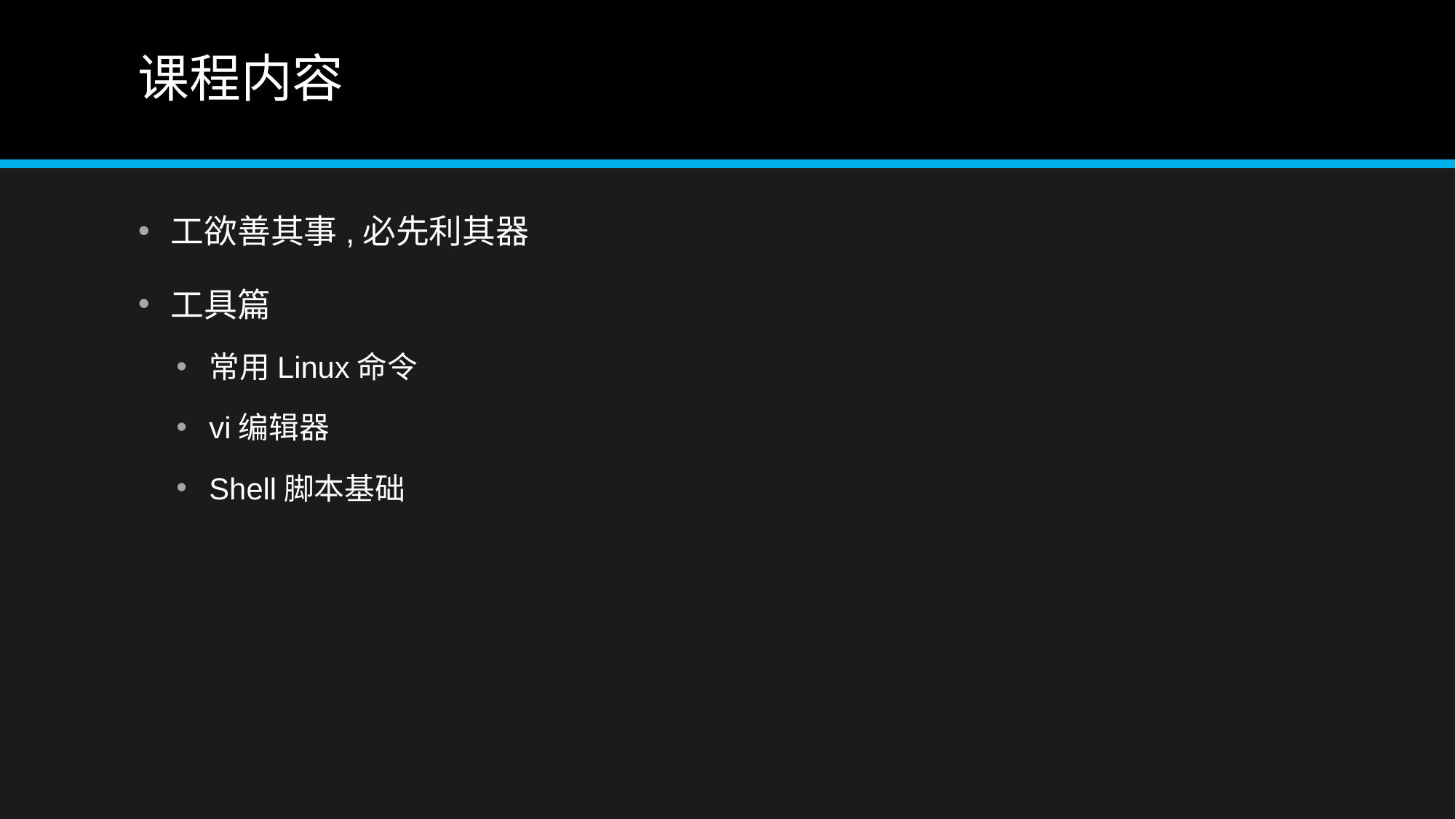

# 课程内容
工欲善其事,必先利其器
工具篇
常用Linux命令
vi编辑器
Shell脚本基础